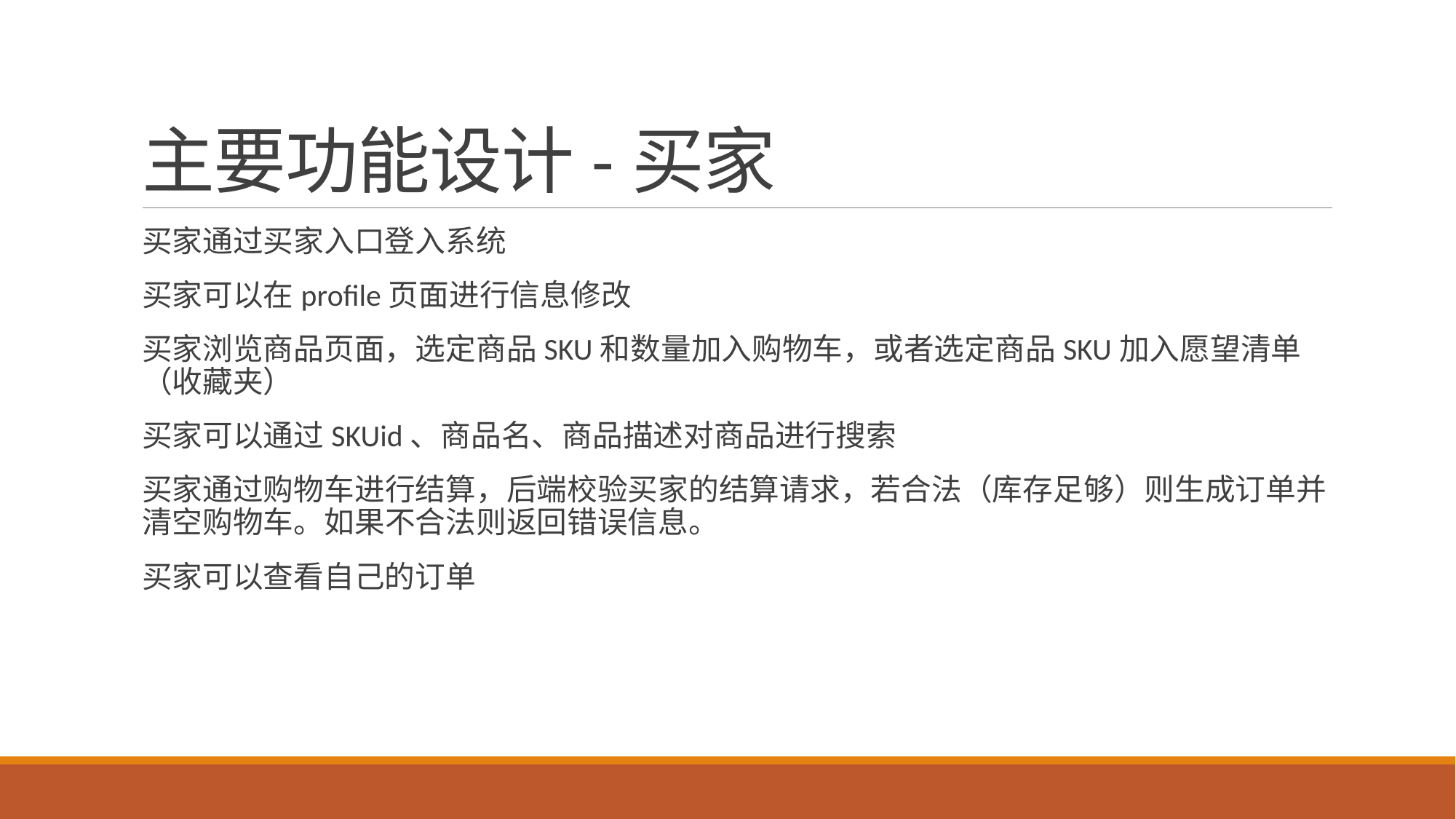

# 主要功能设计-买家
买家通过买家入口登入系统
买家可以在profile页面进行信息修改
买家浏览商品页面，选定商品SKU和数量加入购物车，或者选定商品SKU加入愿望清单（收藏夹）
买家可以通过SKUid、商品名、商品描述对商品进行搜索
买家通过购物车进行结算，后端校验买家的结算请求，若合法（库存足够）则生成订单并清空购物车。如果不合法则返回错误信息。
买家可以查看自己的订单